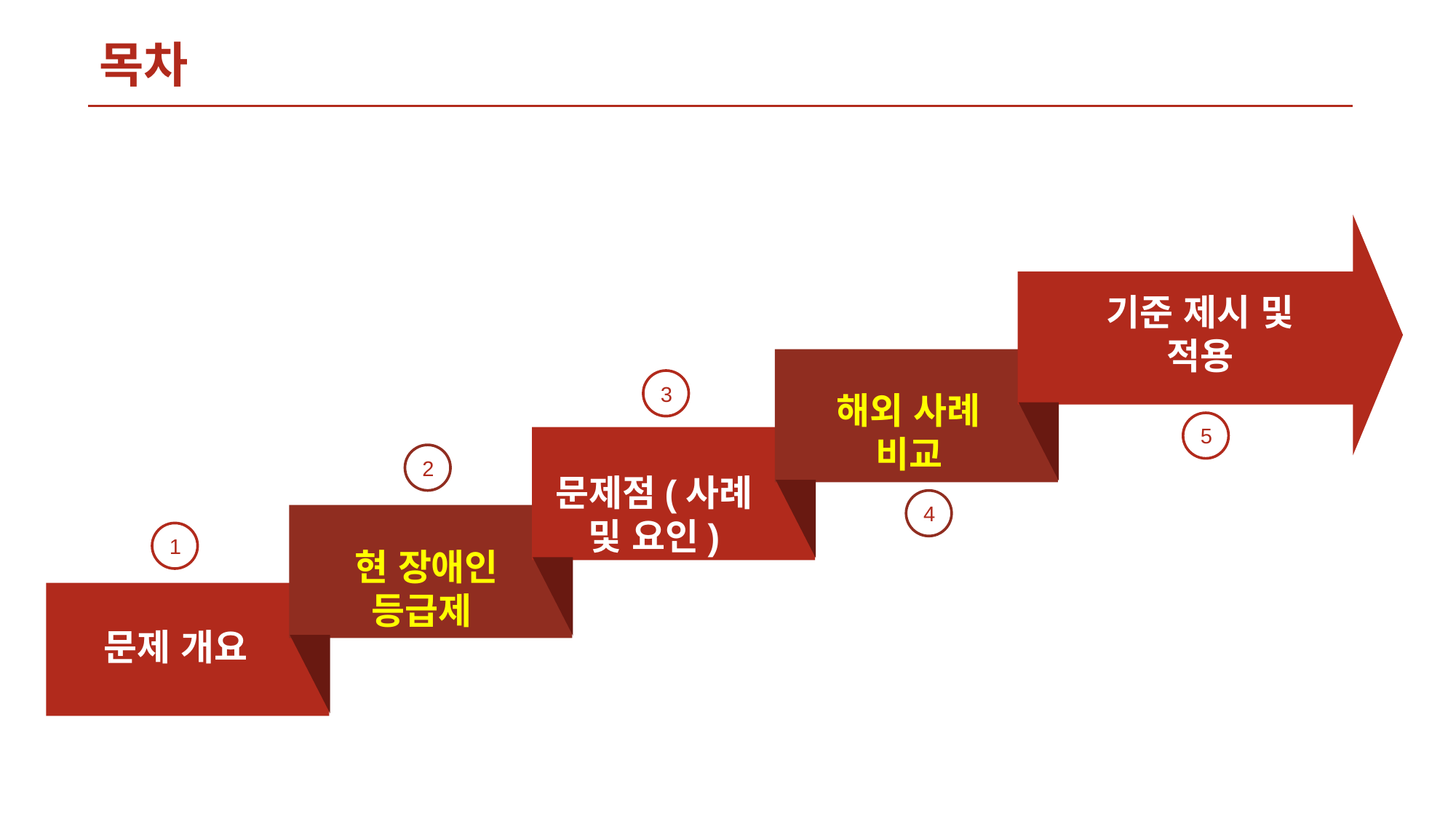

목차

기준 제시 및 적용

3
해외 사례 비교

5
2
문제점(사례 및 요인)

4
1
현 장애인 등급제

문제 개요